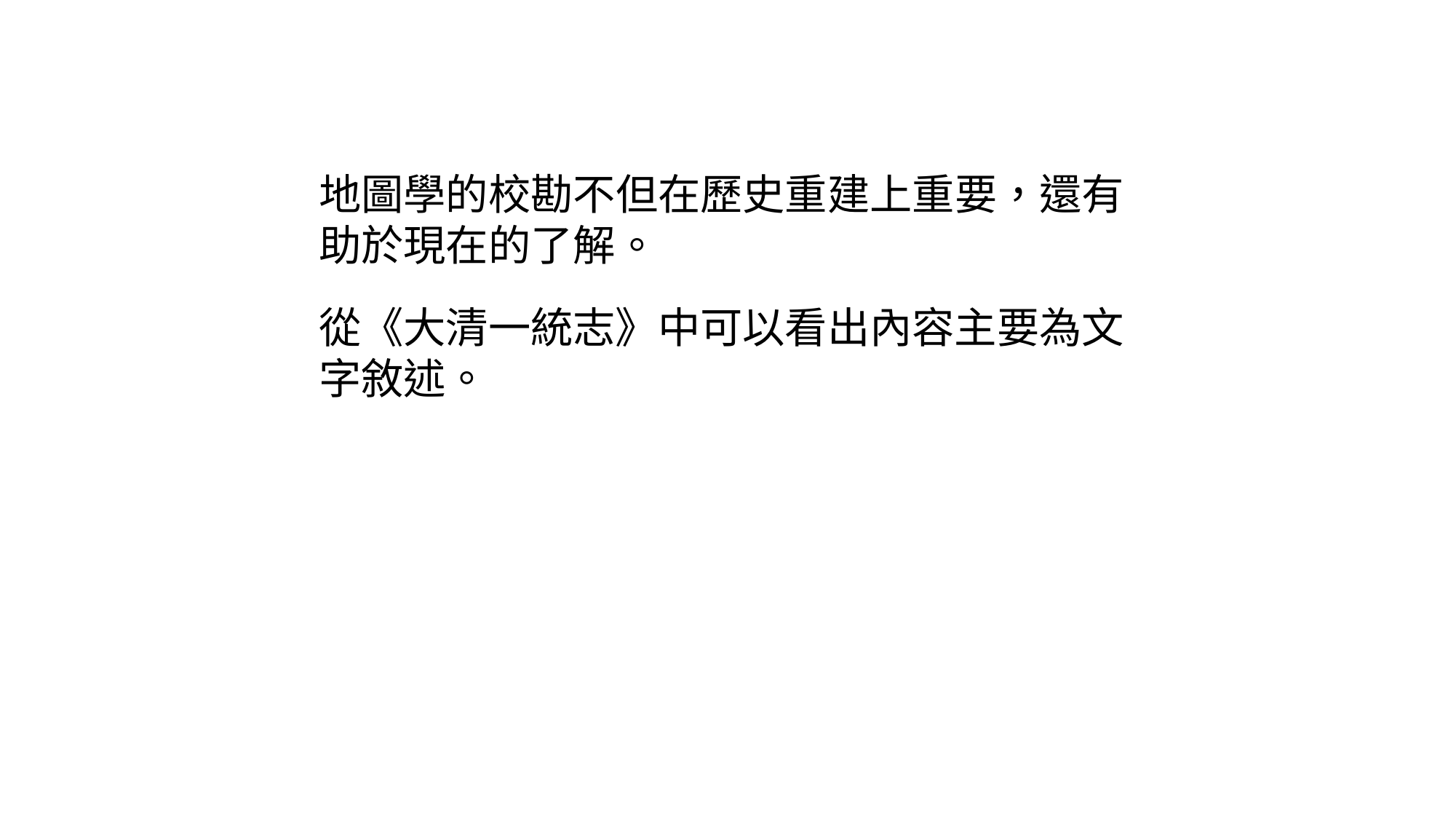

地圖學的校勘不但在歷史重建上重要，還有助於現在的了解。
從《大清一統志》中可以看出內容主要為文字敘述。